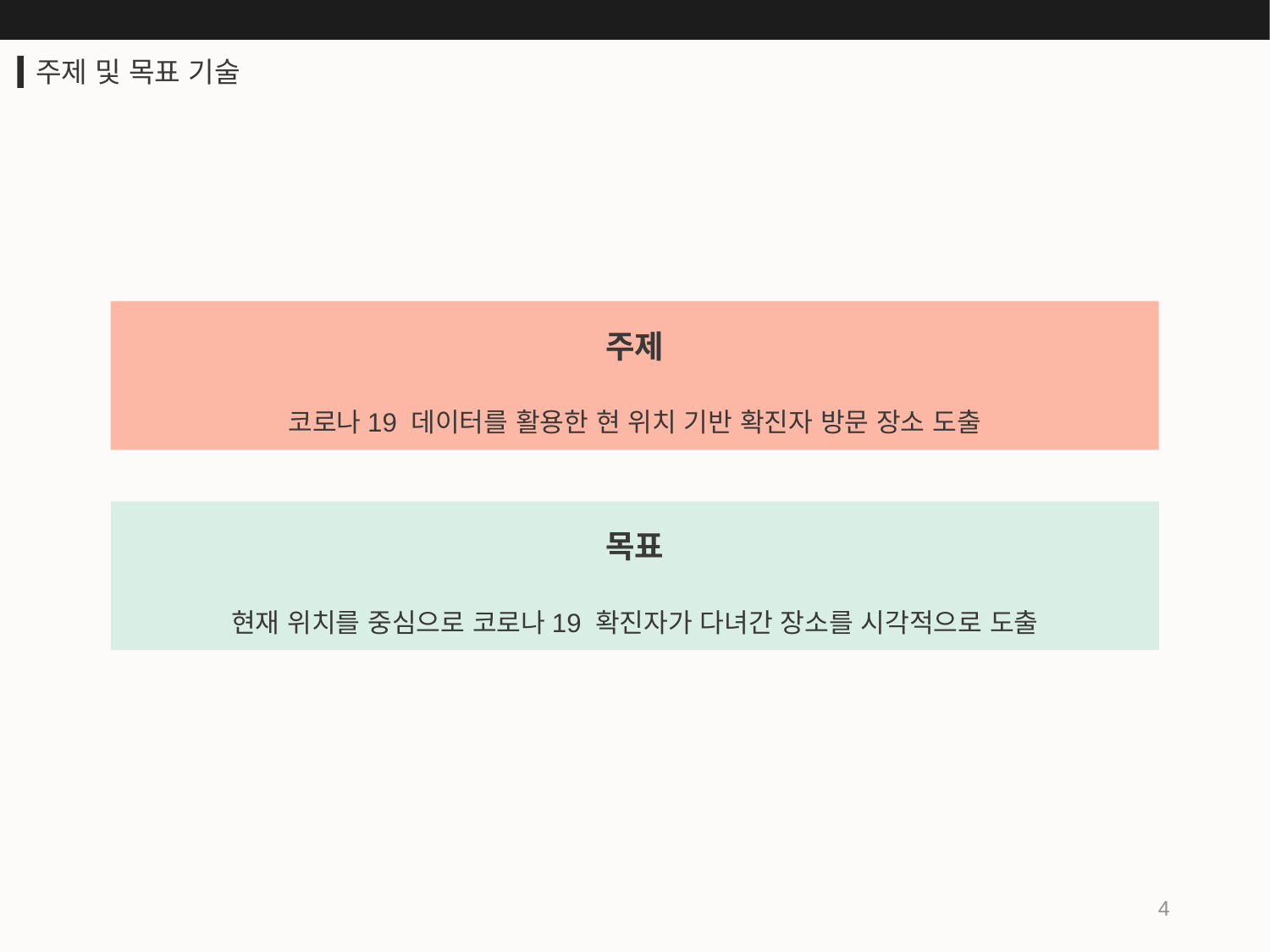

주제 및 목표 기술

주제

코로나19 데이터를 활용한 현 위치 기반 확진자 방문 장소 도출

목표

현재 위치를 중심으로 코로나19 확진자가 다녀간 장소를 시각적으로 도출

4